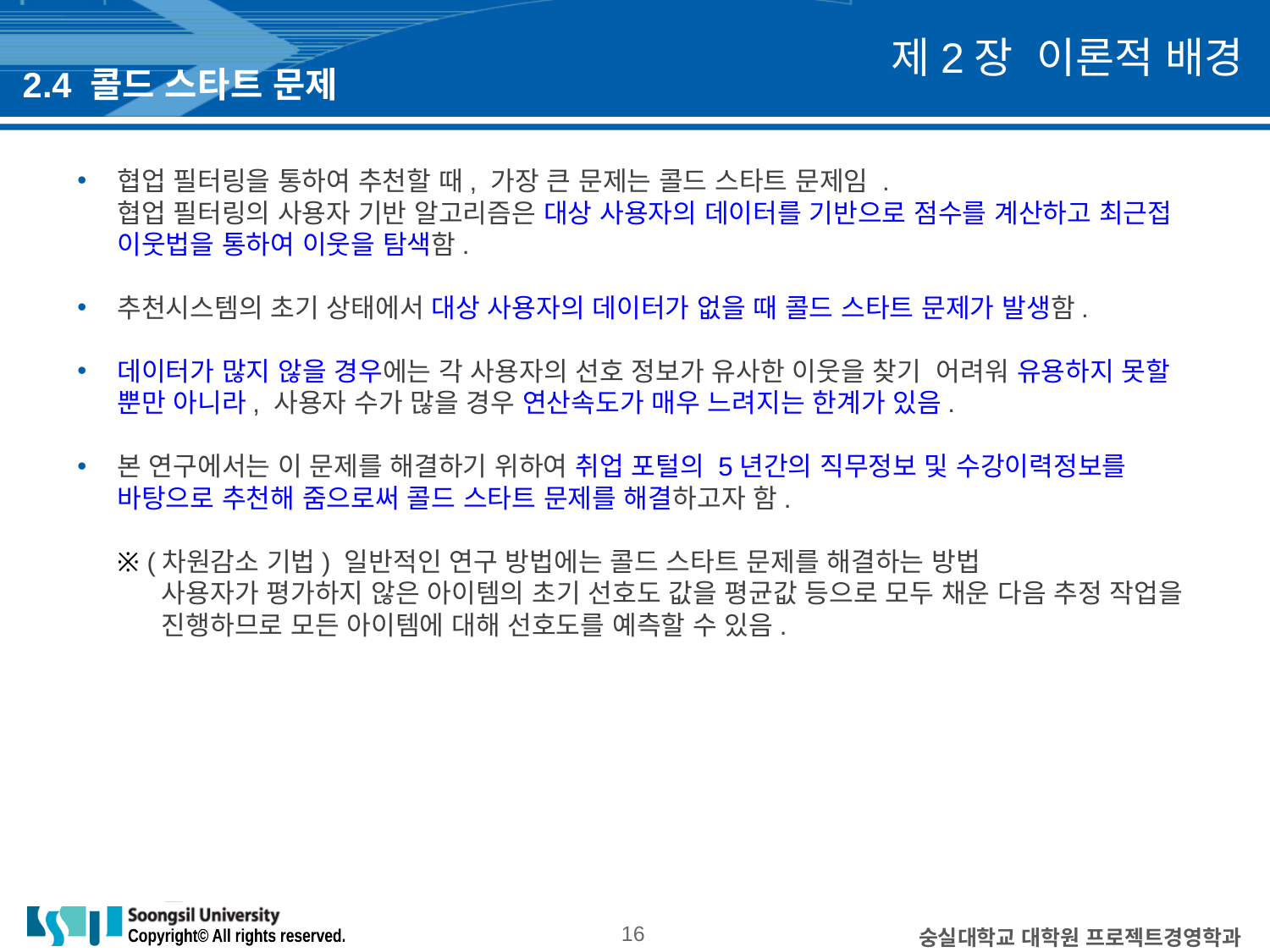

제2장  이론적 배경
2.4 콜드 스타트 문제
협업 필터링을 통하여 추천할 때, 가장 큰 문제는 콜드 스타트 문제임 .
협업 필터링의 사용자 기반 알고리즘은 대상 사용자의 데이터를 기반으로 점수를 계산하고 최근접 이웃법을 통하여 이웃을 탐색함.

추천시스템의 초기 상태에서 대상 사용자의 데이터가 없을 때 콜드 스타트 문제가 발생함.

데이터가 많지 않을 경우에는 각 사용자의 선호 정보가 유사한 이웃을 찾기  어려워 유용하지 못할 뿐만 아니라, 사용자 수가 많을 경우 연산속도가 매우 느려지는 한계가 있음.
본 연구에서는 이 문제를 해결하기 위하여 취업 포털의 5년간의 직무정보 및 수강이력정보를 바탕으로 추천해 줌으로써 콜드 스타트 문제를 해결하고자 함.
※ (차원감소 기법) 일반적인 연구 방법에는 콜드 스타트 문제를 해결하는 방법
      사용자가 평가하지 않은 아이템의 초기 선호도 값을 평균값 등으로 모두 채운 다음 추정 작업을
      진행하므로 모든 아이템에 대해 선호도를 예측할 수 있음.